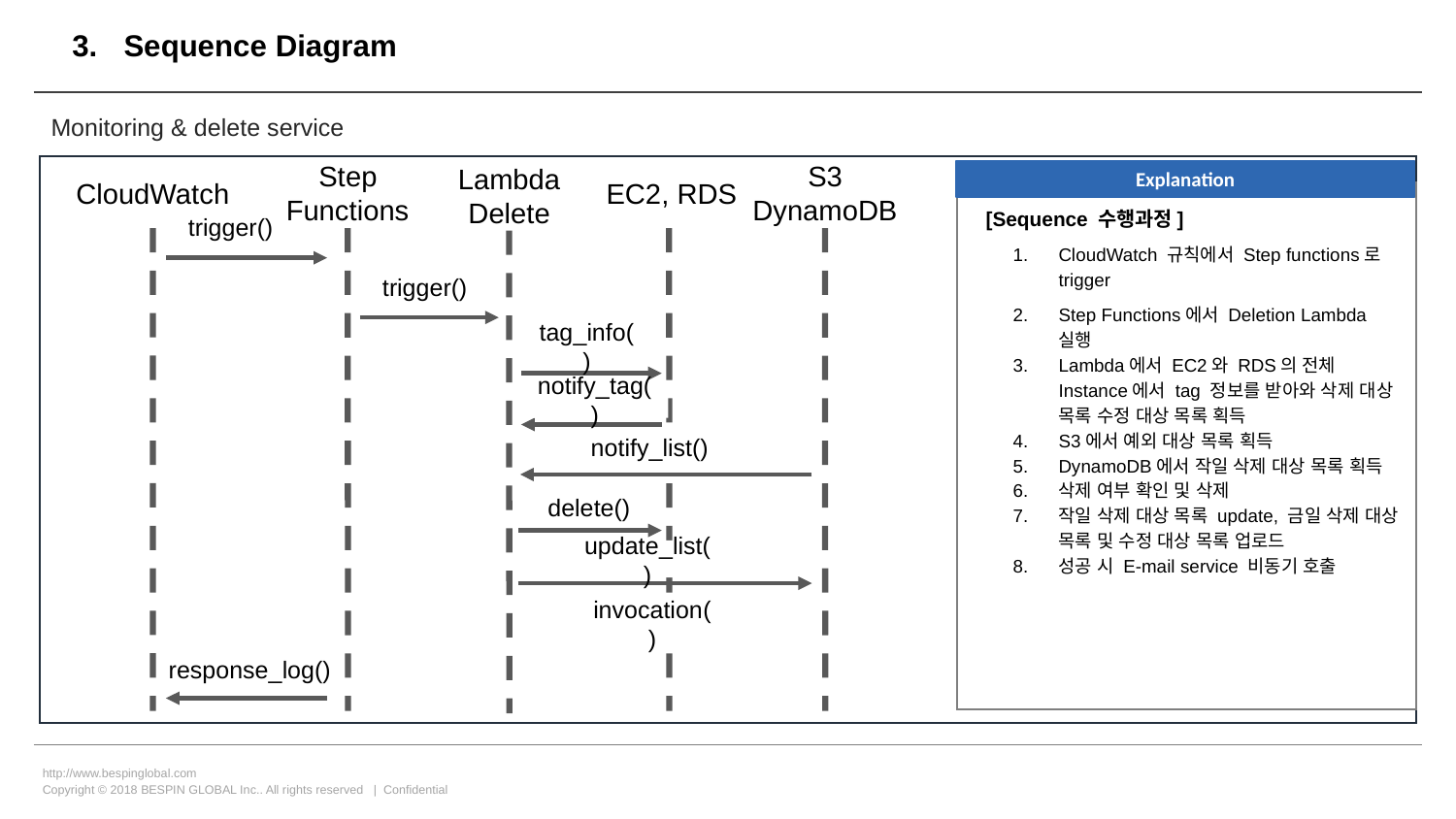

# Sequence Diagram
Monitoring & delete service

CloudWatch
Step Functions
EC2, RDS
S3
DynamoDB
Lambda
Delete
Explanation

[Sequence 수행과정]
CloudWatch 규칙에서 Step functions로 trigger
Step Functions에서 Deletion Lambda 실행
Lambda에서 EC2와 RDS의 전체 Instance에서 tag 정보를 받아와 삭제 대상 목록 수정 대상 목록 획득
S3에서 예외 대상 목록 획득
DynamoDB에서 작일 삭제 대상 목록 획득
삭제 여부 확인 및 삭제
작일 삭제 대상 목록 update, 금일 삭제 대상 목록 및 수정 대상 목록 업로드
성공 시 E-mail service 비동기 호출
trigger()
trigger()
tag_info()
notify_tag()
notify_list()
delete()
update_list()
invocation()
response_log()